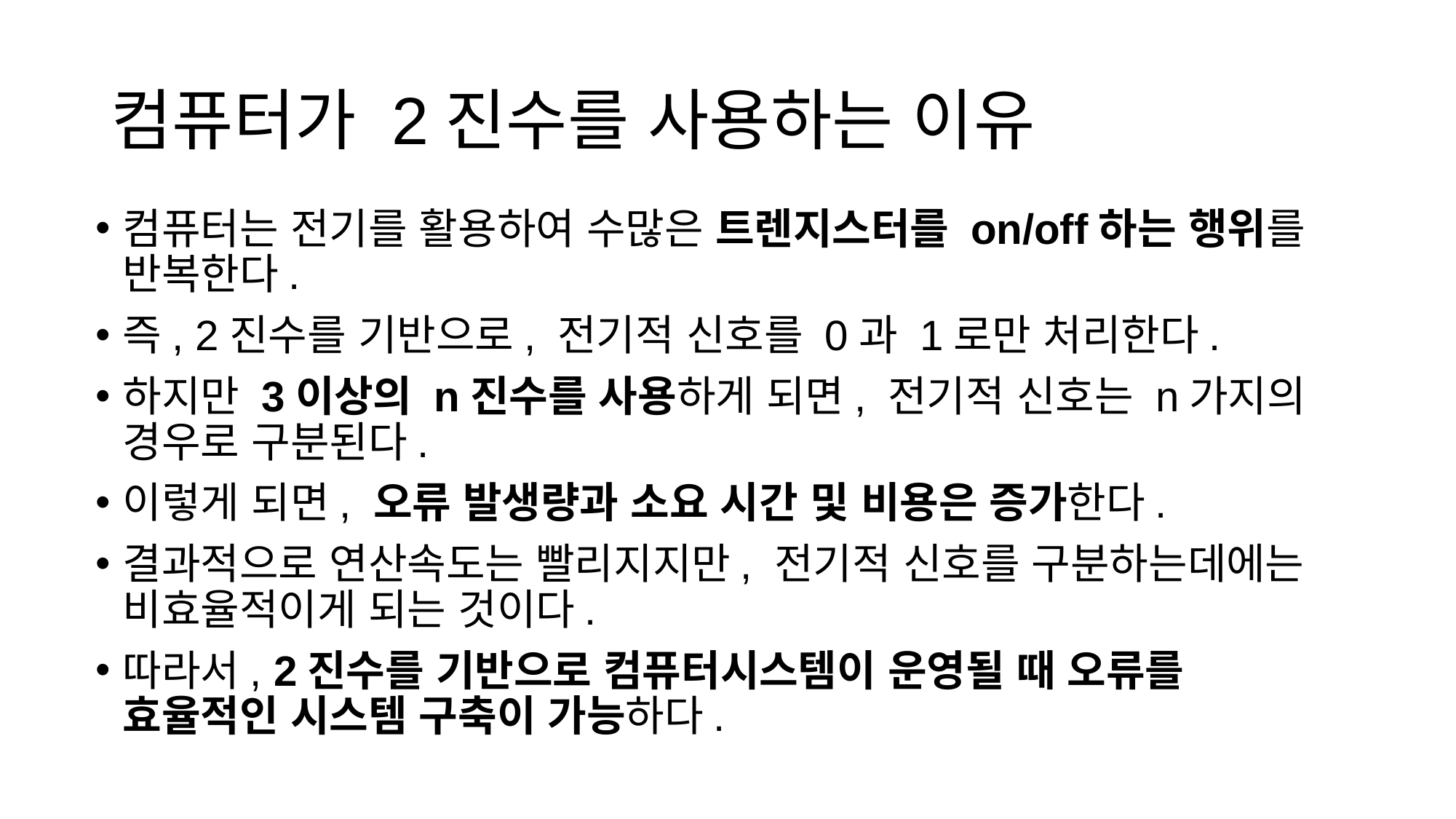

# 컴퓨터가 2진수를 사용하는 이유
컴퓨터는 전기를 활용하여 수많은 트렌지스터를 on/off하는 행위를 반복한다.
즉, 2진수를 기반으로, 전기적 신호를 0과 1로만 처리한다.
하지만 3이상의 n진수를 사용하게 되면, 전기적 신호는 n가지의 경우로 구분된다.
이렇게 되면, 오류 발생량과 소요 시간 및 비용은 증가한다.
결과적으로 연산속도는 빨리지지만, 전기적 신호를 구분하는데에는 비효율적이게 되는 것이다.
따라서, 2진수를 기반으로 컴퓨터시스템이 운영될 때 오류를 효율적인 시스템 구축이 가능하다.